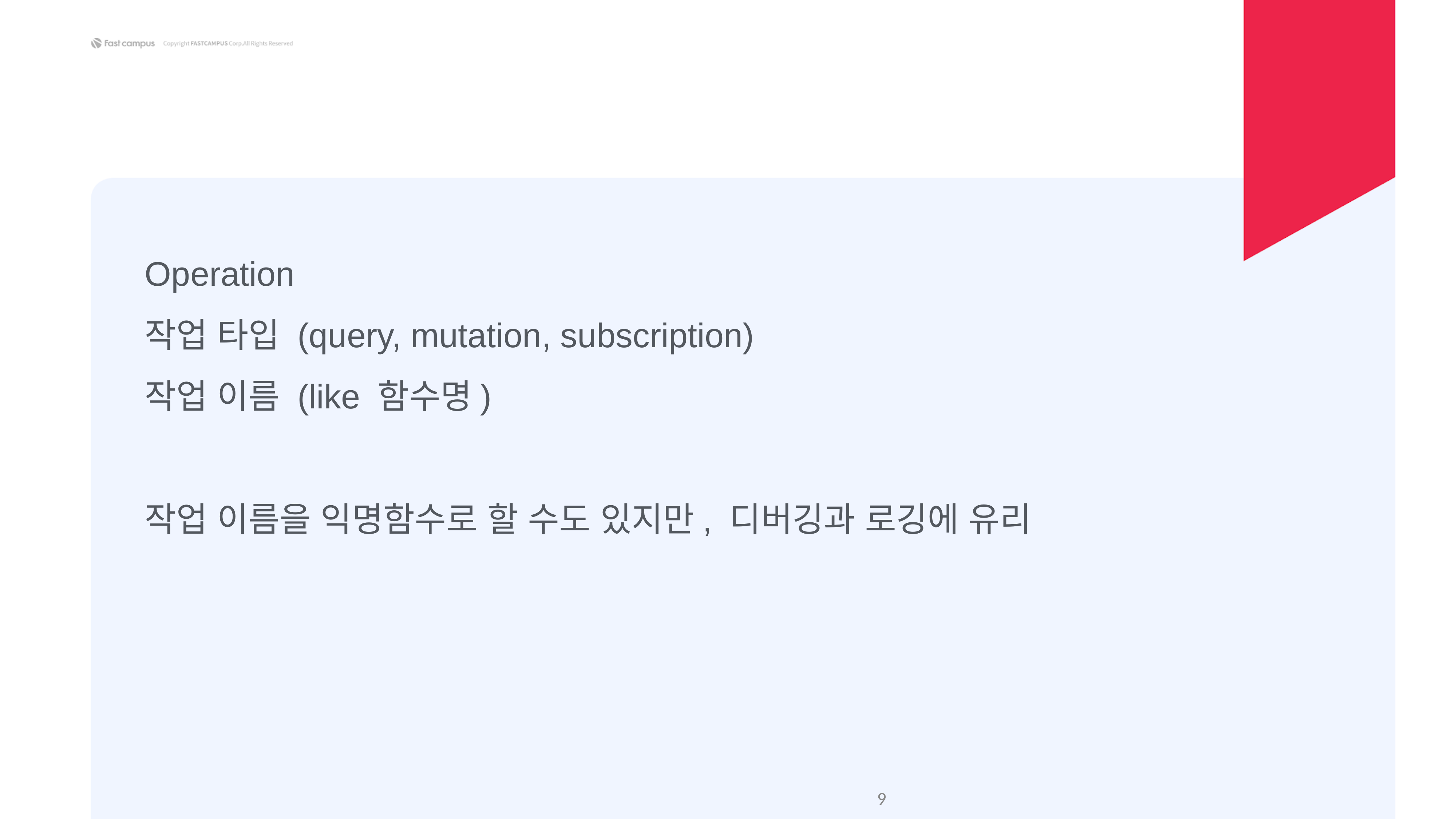

Operation
작업 타입 (query, mutation, subscription)
작업 이름 (like 함수명)

작업 이름을 익명함수로 할 수도 있지만, 디버깅과 로깅에 유리
9